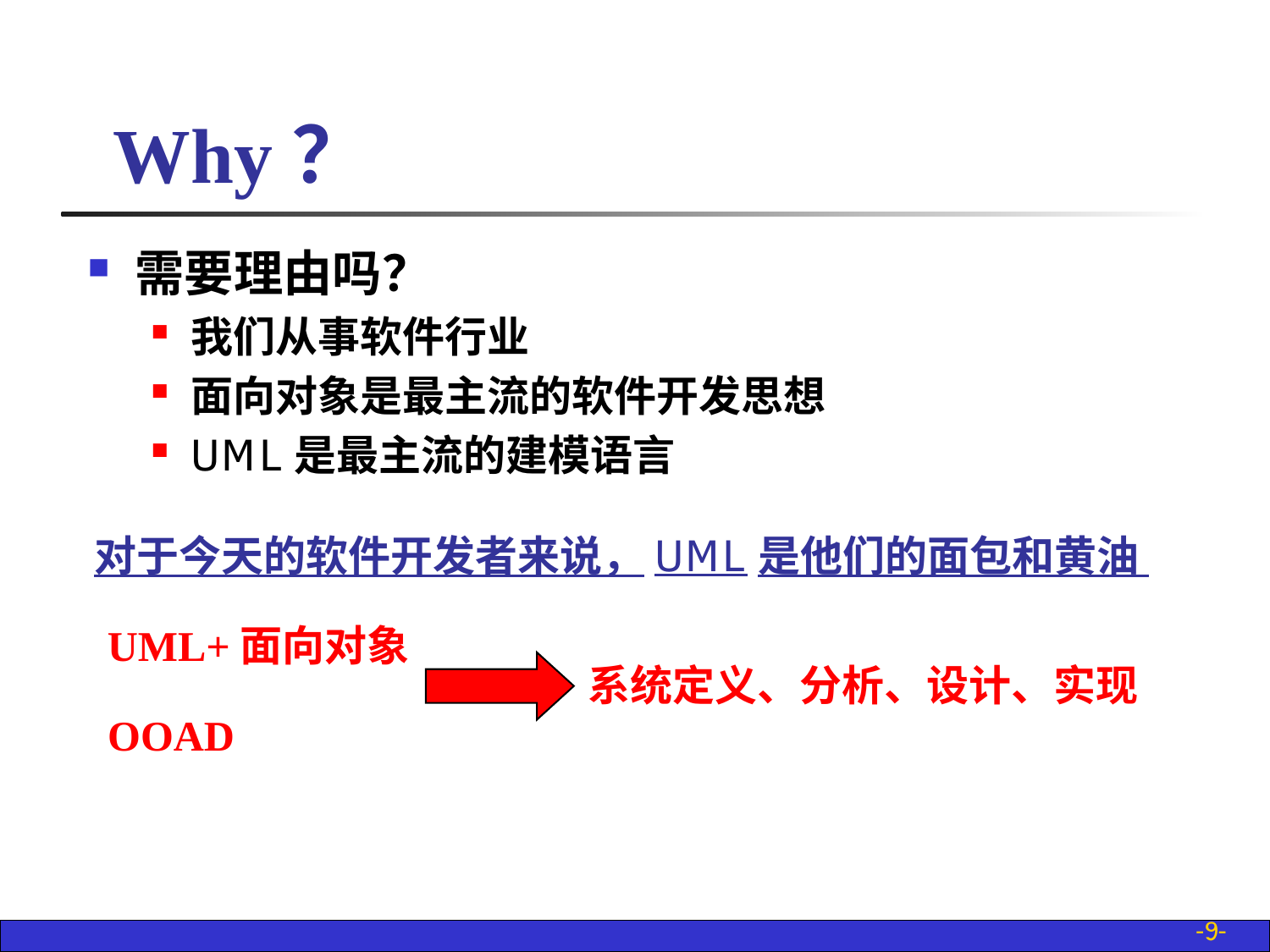

# Why？
需要理由吗？
我们从事软件行业
面向对象是最主流的软件开发思想
UML是最主流的建模语言
对于今天的软件开发者来说，UML是他们的面包和黄油
UML+面向对象

系统定义、分析、设计、实现
OOAD
-9-